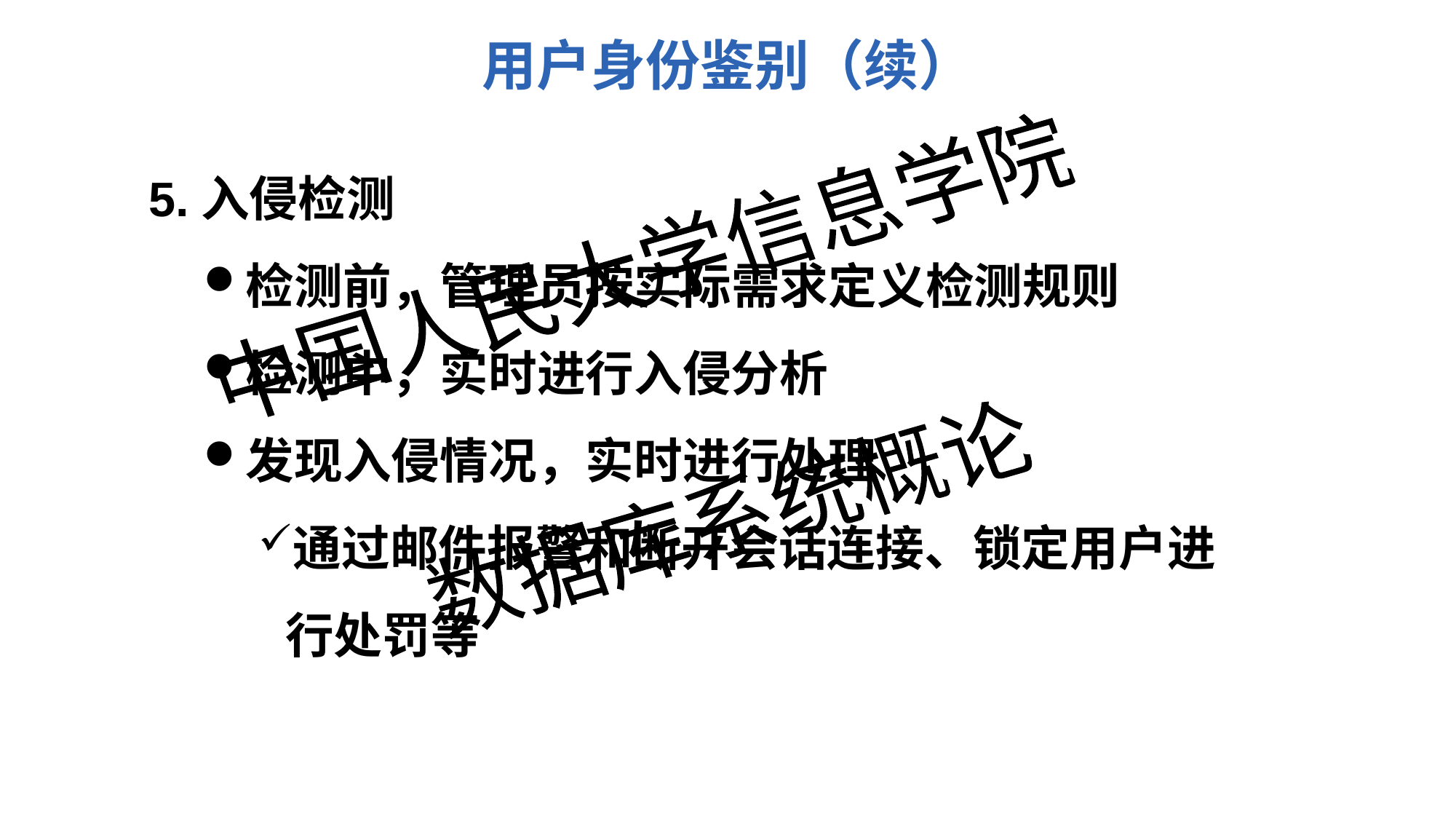

用户身份鉴别（续）
5.入侵检测
检测前，管理员按实际需求定义检测规则
检测中，实时进行入侵分析
发现入侵情况，实时进行处理
通过邮件报警和断开会话连接、锁定用户进行处罚等